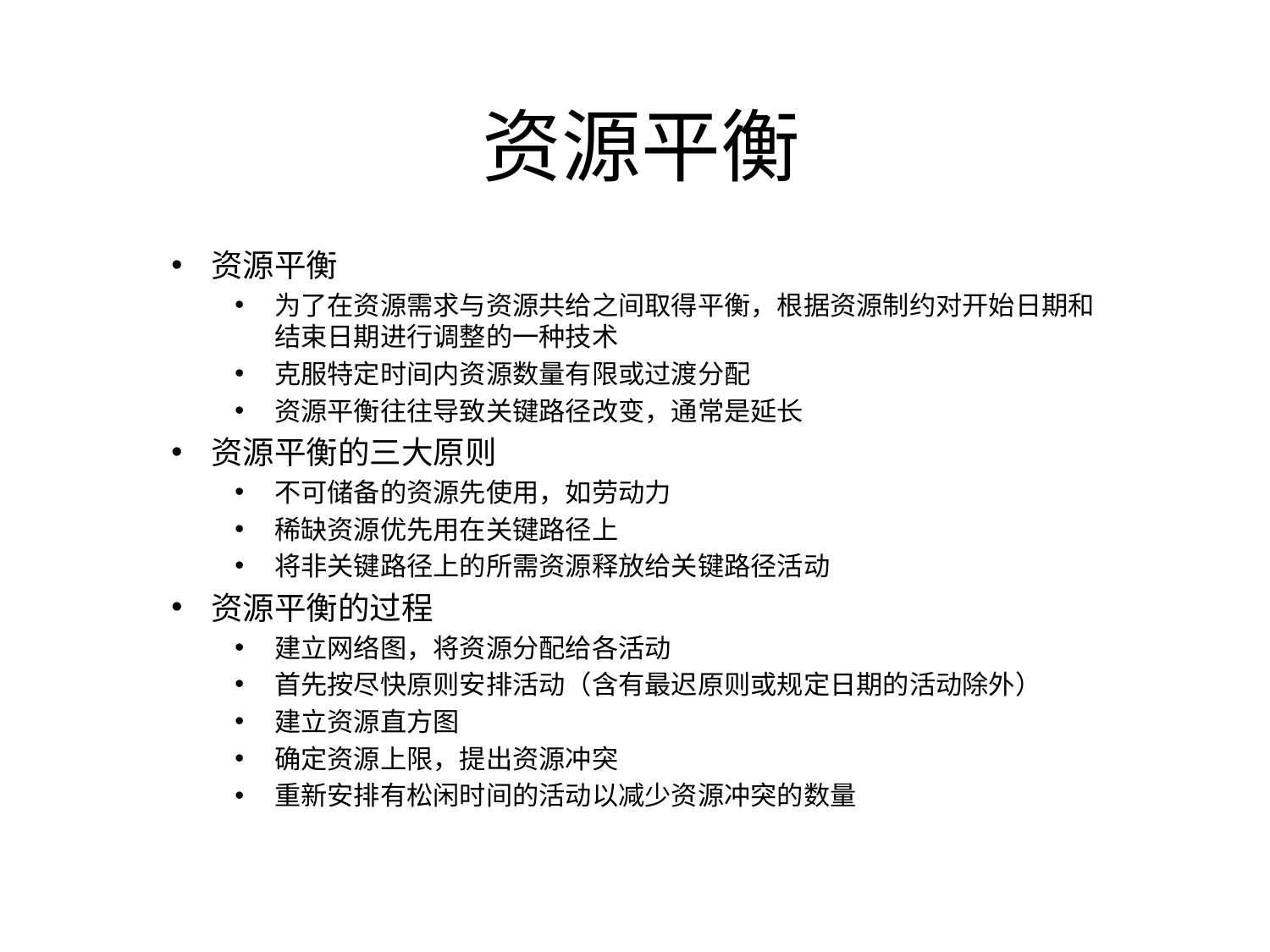

# 资源平衡
资源平衡
为了在资源需求与资源共给之间取得平衡，根据资源制约对开始日期和结束日期进行调整的一种技术
克服特定时间内资源数量有限或过渡分配
资源平衡往往导致关键路径改变，通常是延长
资源平衡的三大原则
不可储备的资源先使用，如劳动力
稀缺资源优先用在关键路径上
将非关键路径上的所需资源释放给关键路径活动
资源平衡的过程
建立网络图，将资源分配给各活动
首先按尽快原则安排活动（含有最迟原则或规定日期的活动除外）
建立资源直方图
确定资源上限，提出资源冲突
重新安排有松闲时间的活动以减少资源冲突的数量